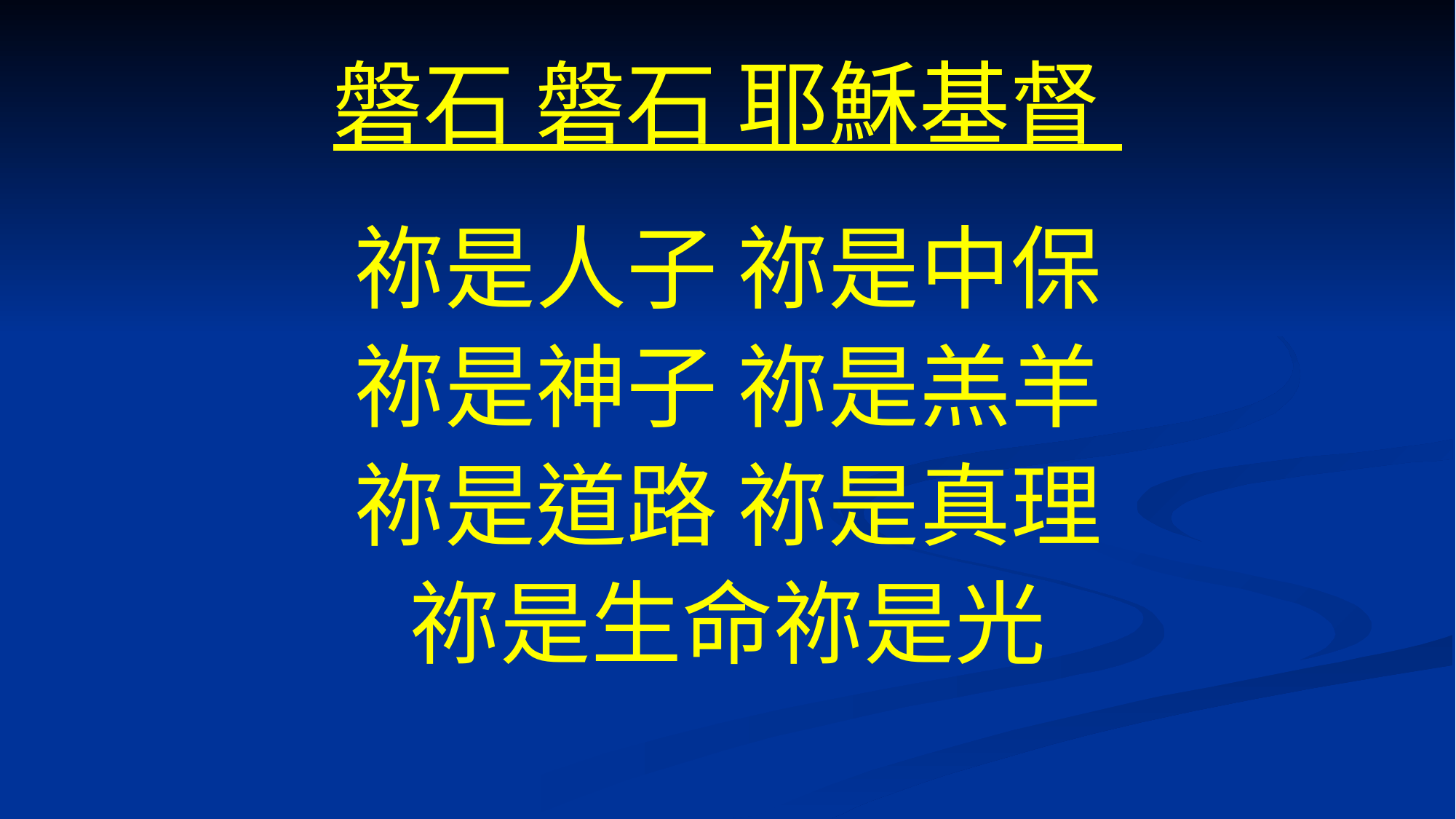

# 磐石 磐石 耶穌基督
祢是人子 祢是中保
祢是神子 祢是羔羊
祢是道路 祢是真理
祢是生命祢是光